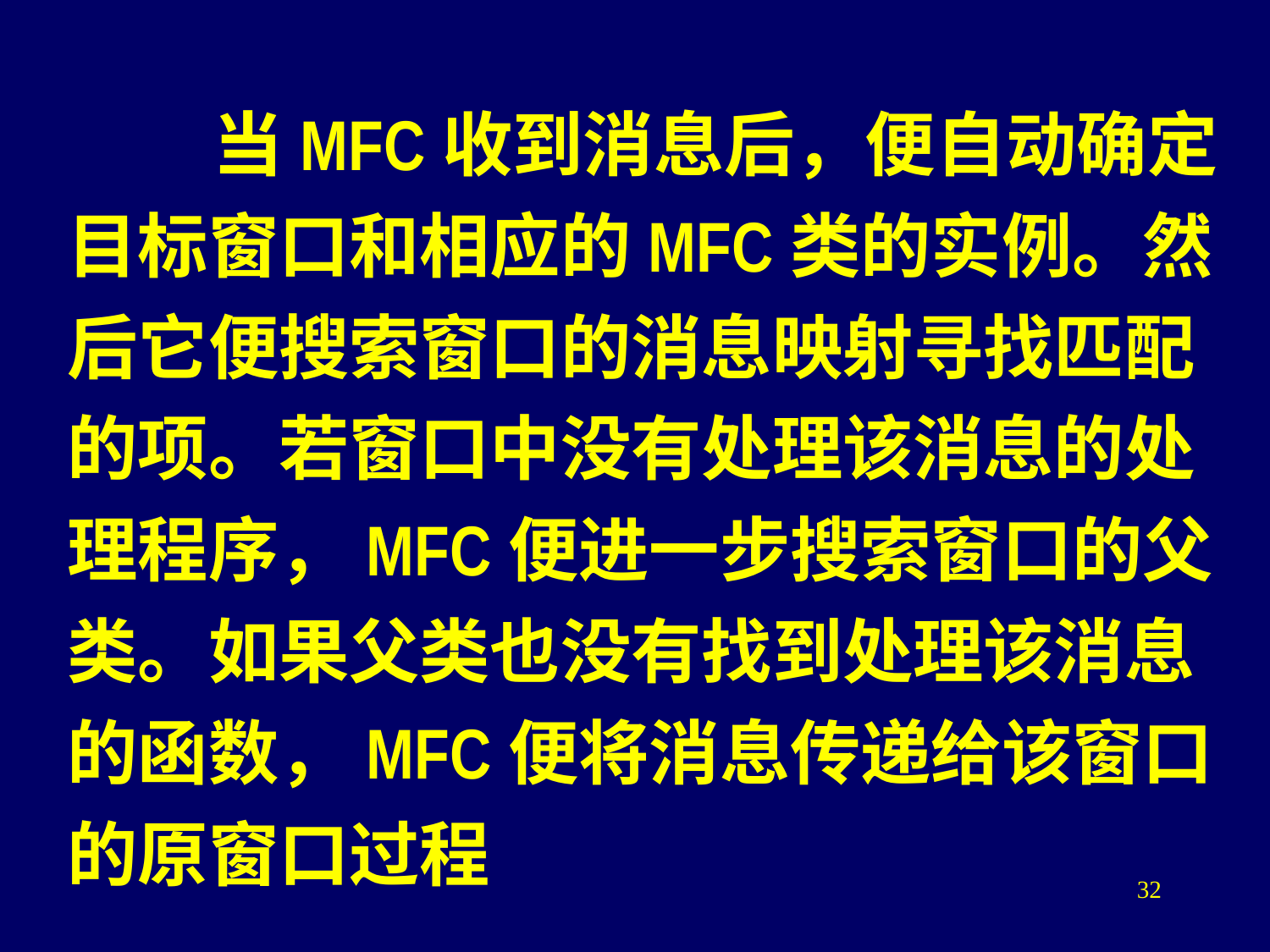

当MFC收到消息后，便自动确定目标窗口和相应的MFC类的实例。然后它便搜索窗口的消息映射寻找匹配的项。若窗口中没有处理该消息的处理程序，MFC便进一步搜索窗口的父类。如果父类也没有找到处理该消息的函数，MFC便将消息传递给该窗口的原窗口过程
32